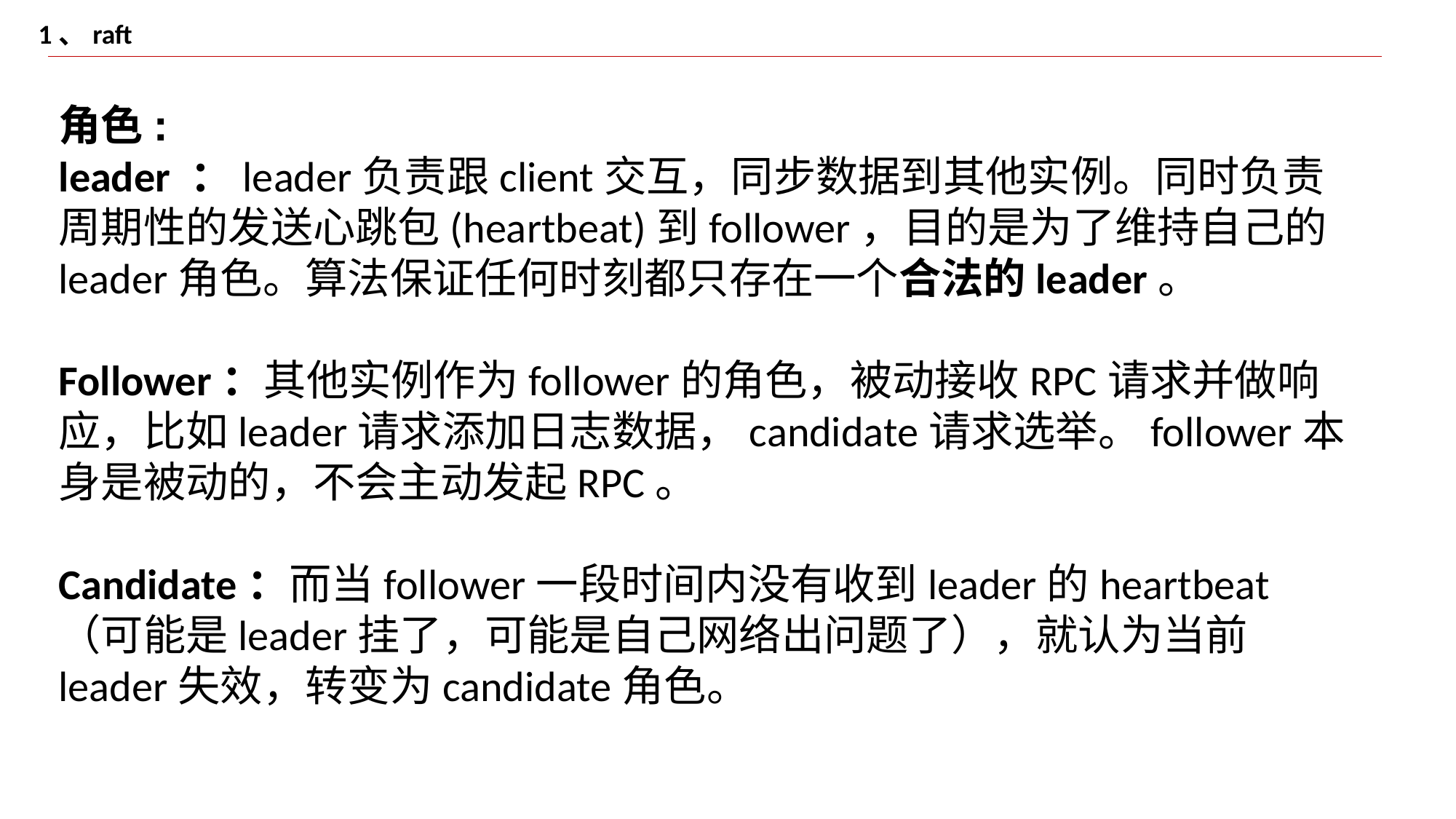

1、raft
角色:
leader ：leader负责跟client交互，同步数据到其他实例。同时负责周期性的发送心跳包(heartbeat)到follower，目的是为了维持自己的leader角色。算法保证任何时刻都只存在一个合法的leader。

Follower：其他实例作为follower的角色，被动接收RPC请求并做响应，比如leader请求添加日志数据，candidate请求选举。follower本身是被动的，不会主动发起RPC。

Candidate：而当follower一段时间内没有收到leader的heartbeat（可能是leader挂了，可能是自己网络出问题了），就认为当前leader失效，转变为candidate角色。